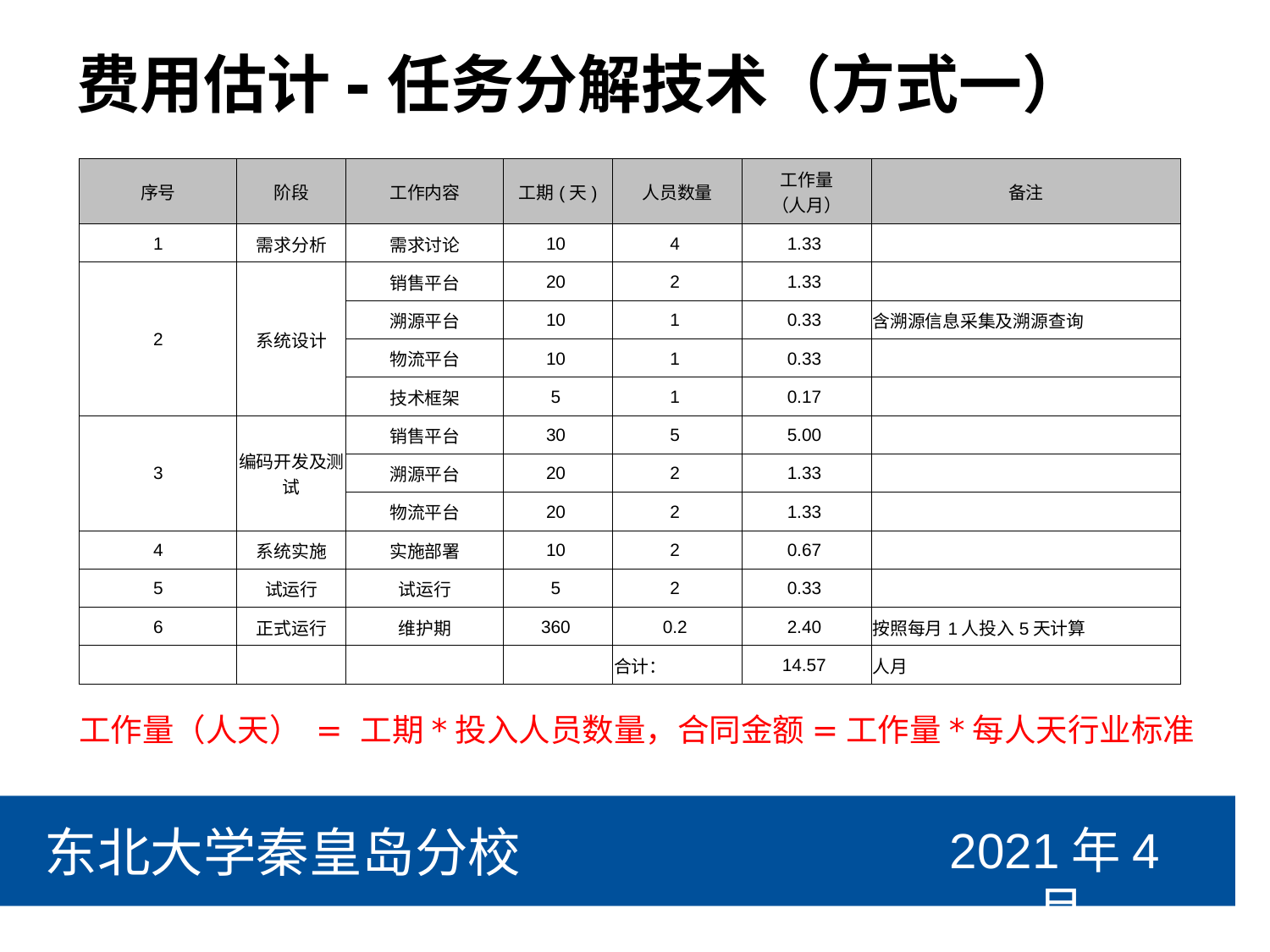

# 费用估计-任务分解技术（方式一）

| 序号 | 阶段 | 工作内容 | 工期(天) | 人员数量 | 工作量 （人月） | 备注 |
| --- | --- | --- | --- | --- | --- | --- |
| 1 | 需求分析 | 需求讨论 | 10 | 4 | 1.33 |  |
| 2 | 系统设计 | 销售平台 | 20 | 2 | 1.33 |  |
|  |  | 溯源平台 | 10 | 1 | 0.33 | 含溯源信息采集及溯源查询 |
|  |  | 物流平台 | 10 | 1 | 0.33 |  |
|  |  | 技术框架 | 5 | 1 | 0.17 |  |
| 3 | 编码开发及测试 | 销售平台 | 30 | 5 | 5.00 |  |
|  |  | 溯源平台 | 20 | 2 | 1.33 |  |
|  |  | 物流平台 | 20 | 2 | 1.33 |  |
| 4 | 系统实施 | 实施部署 | 10 | 2 | 0.67 |  |
| 5 | 试运行 | 试运行 | 5 | 2 | 0.33 |  |
| 6 | 正式运行 | 维护期 | 360 | 0.2 | 2.40 | 按照每月1人投入5天计算 |
|  |  |  |  | 合计： | 14.57 | 人月 |
工作量（人天） = 工期*投入人员数量，合同金额=工作量*每人天行业标准